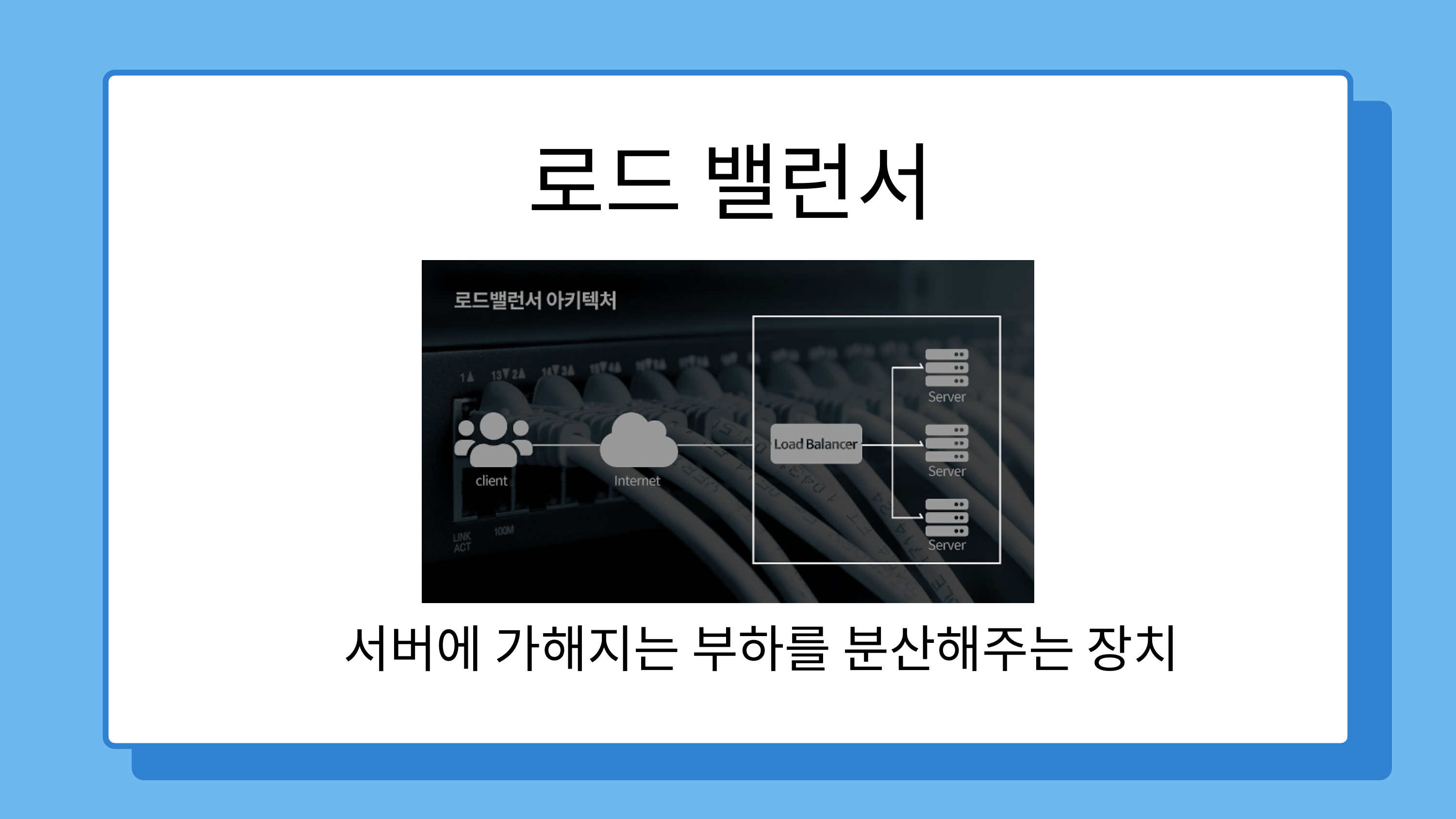

로드 밸런서

서버에 가해지는 부하를 분산해주는 장치